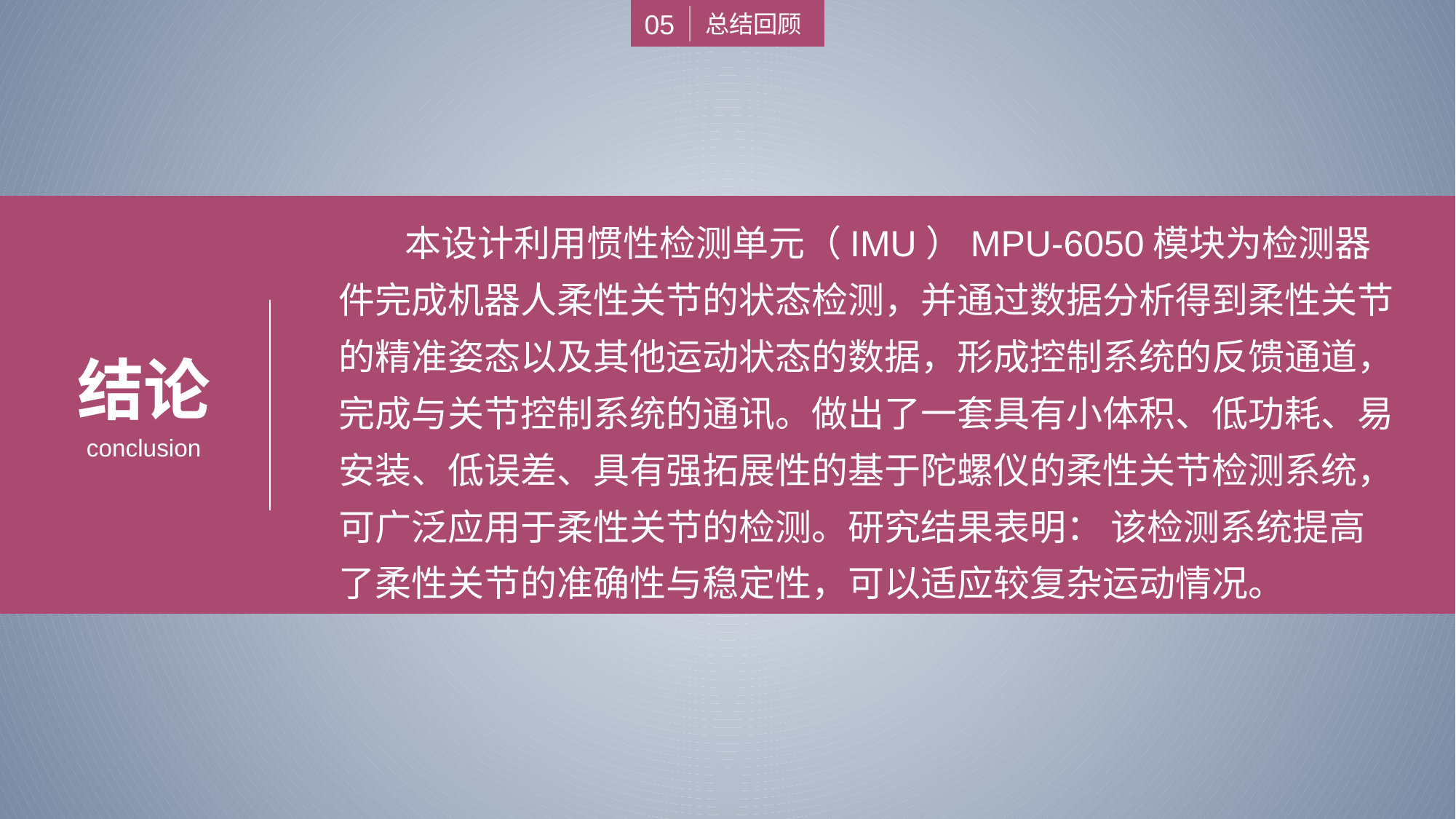

05
总结回顾

       本设计利用惯性检测单元（IMU）MPU-6050模块为检测器件完成机器人柔性关节的状态检测，并通过数据分析得到柔性关节的精准姿态以及其他运动状态的数据，形成控制系统的反馈通道，完成与关节控制系统的通讯。做出了一套具有小体积、低功耗、易安装、低误差、具有强拓展性的基于陀螺仪的柔性关节检测系统，可广泛应用于柔性关节的检测。研究结果表明： 该检测系统提高了柔性关节的准确性与稳定性，可以适应较复杂运动情况。
结论
conclusion